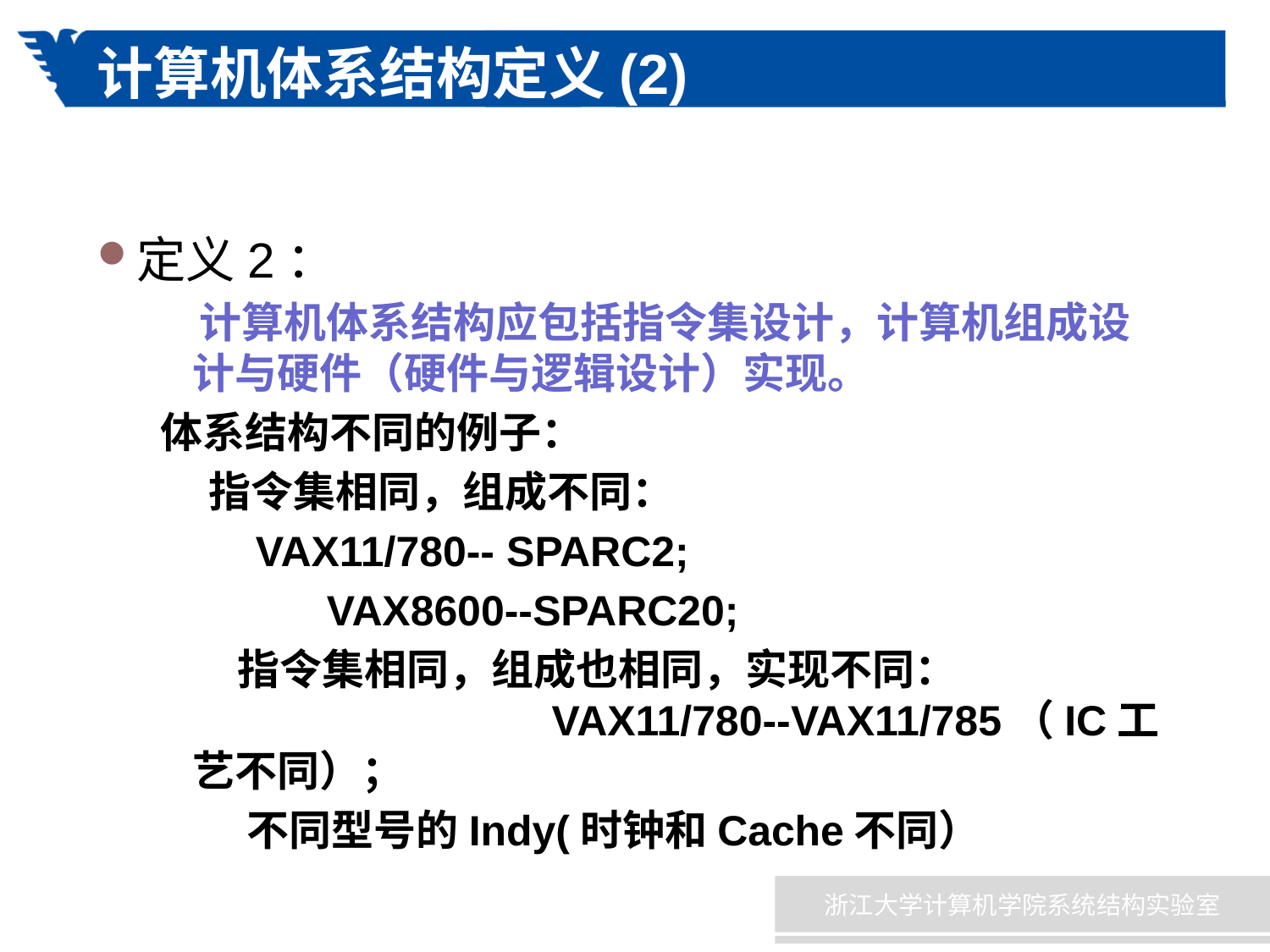

# 计算机体系结构定义(2)
定义2：
   计算机体系结构应包括指令集设计，计算机组成设计与硬件（硬件与逻辑设计）实现。
体系结构不同的例子：
    指令集相同，组成不同：
        VAX11/780-- SPARC2;
              VAX8600--SPARC20;
       指令集相同，组成也相同，实现不同：			          VAX11/780--VAX11/785（IC工艺不同）；
        不同型号的Indy(时钟和Cache不同）